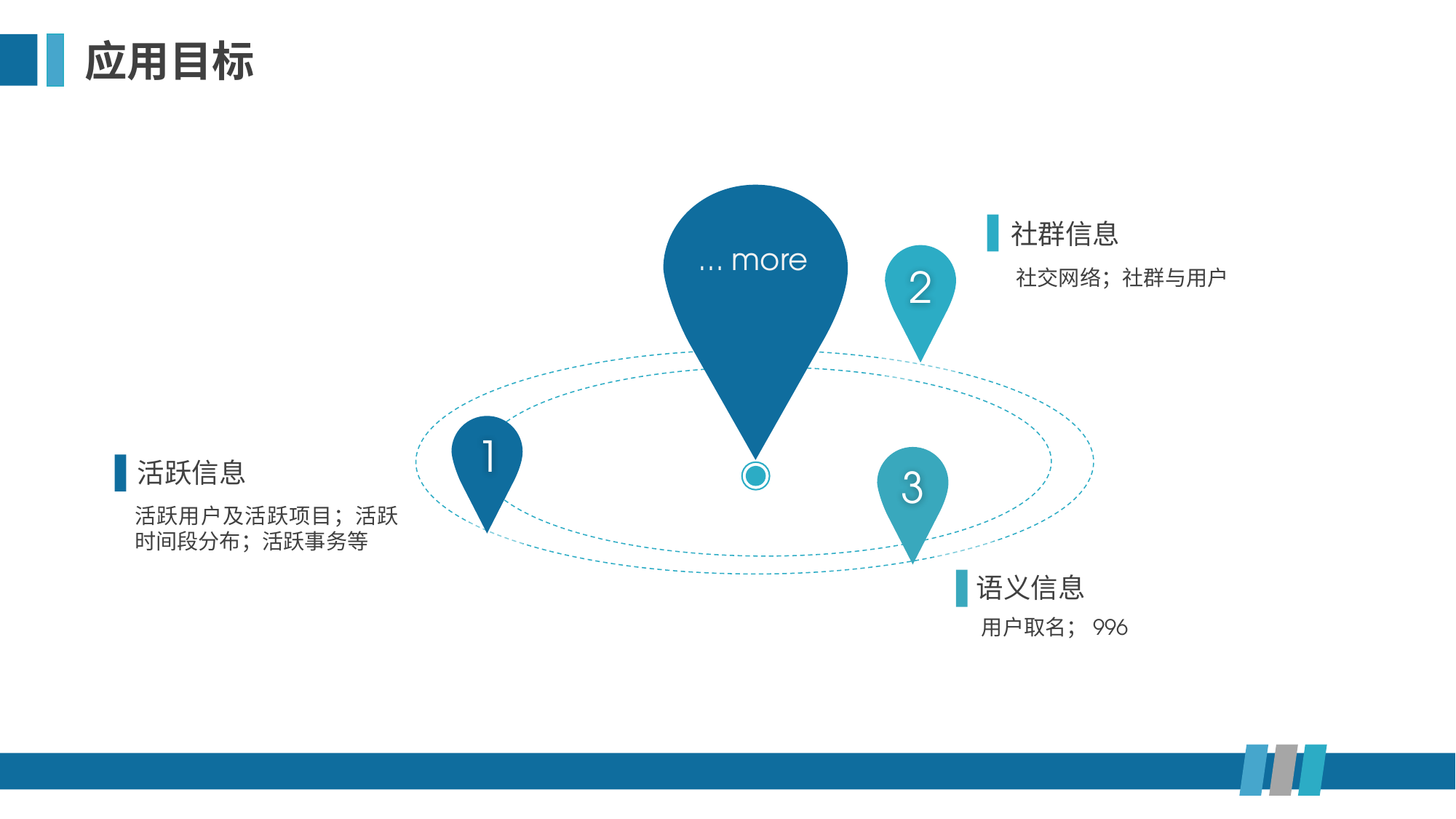

应用目标

… more

2

1

3

社群信息

社交网络；社群与用户
活跃信息

活跃用户及活跃项目；活跃时间段分布；活跃事务等
语义信息

用户取名；996